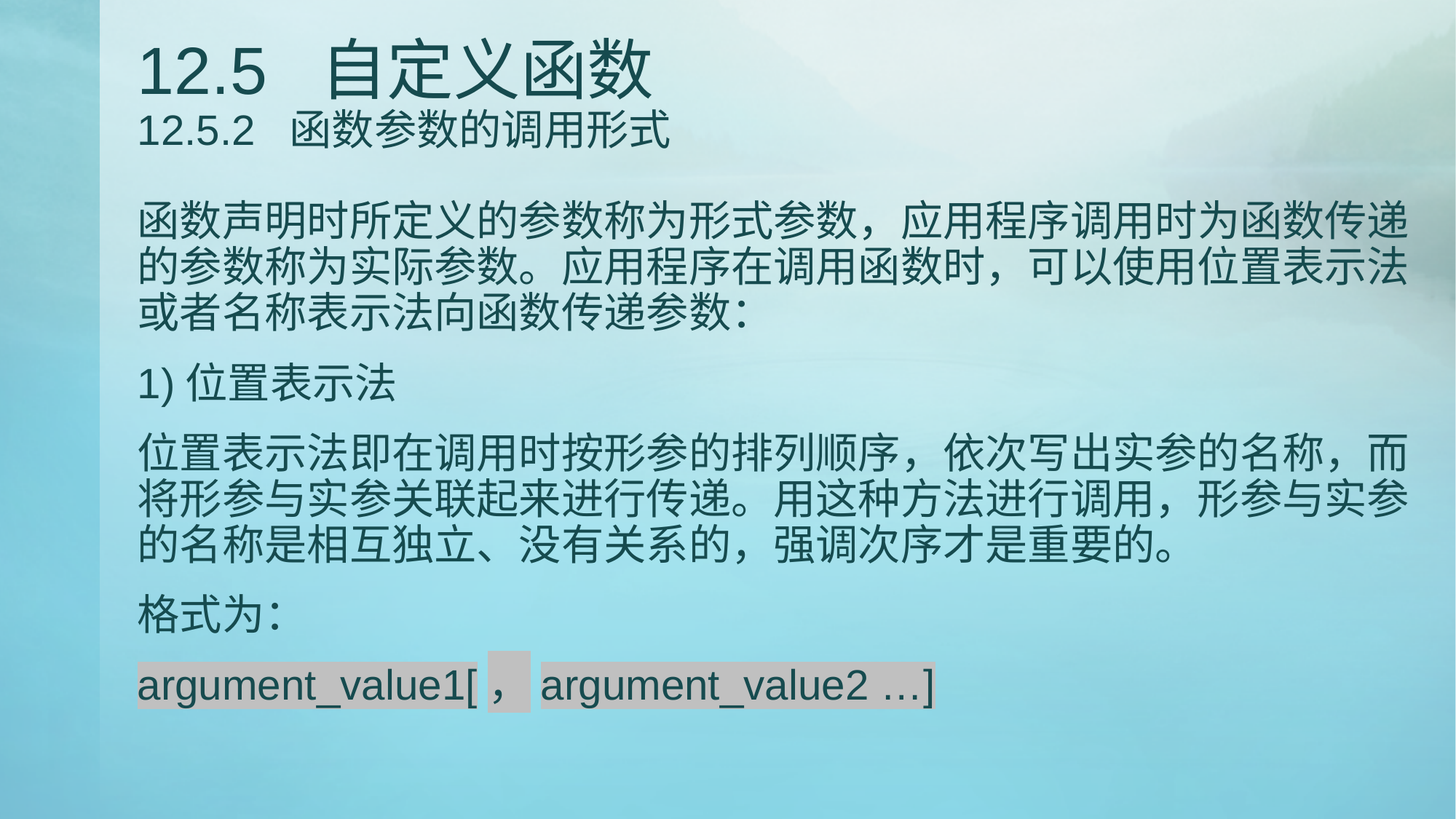

# 12.5  自定义函数 12.5.2  函数参数的调用形式
函数声明时所定义的参数称为形式参数，应用程序调用时为函数传递的参数称为实际参数。应用程序在调用函数时，可以使用位置表示法或者名称表示法向函数传递参数：
1)位置表示法
位置表示法即在调用时按形参的排列顺序，依次写出实参的名称，而将形参与实参关联起来进行传递。用这种方法进行调用，形参与实参的名称是相互独立、没有关系的，强调次序才是重要的。
格式为：
argument_value1[，argument_value2 …]